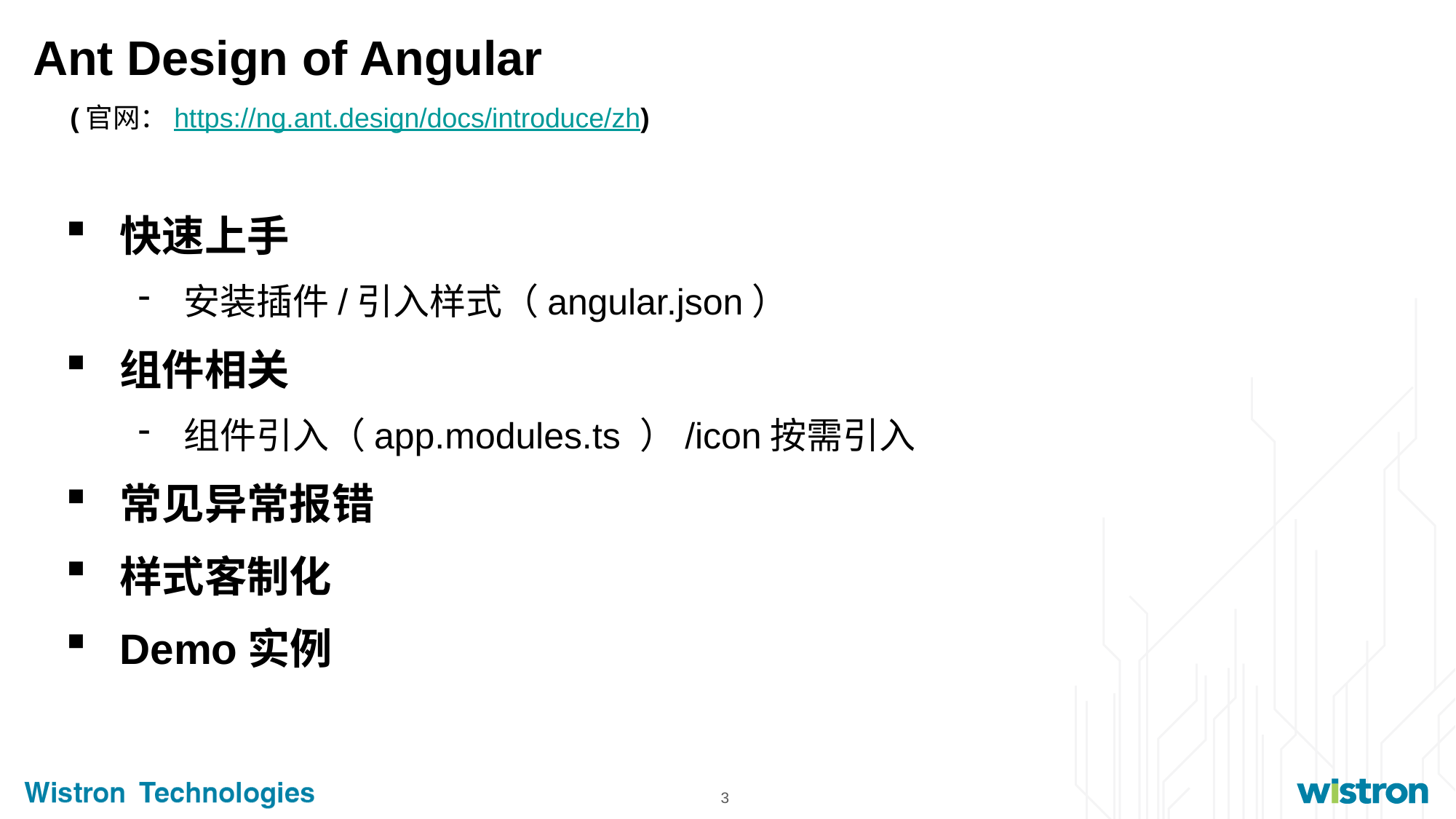

Ant Design of Angular
 (官网：https://ng.ant.design/docs/introduce/zh)
快速上手
安装插件/引入样式（angular.json）
组件相关
组件引入（app.modules.ts ）/icon按需引入
常见异常报错
样式客制化
Demo实例

3